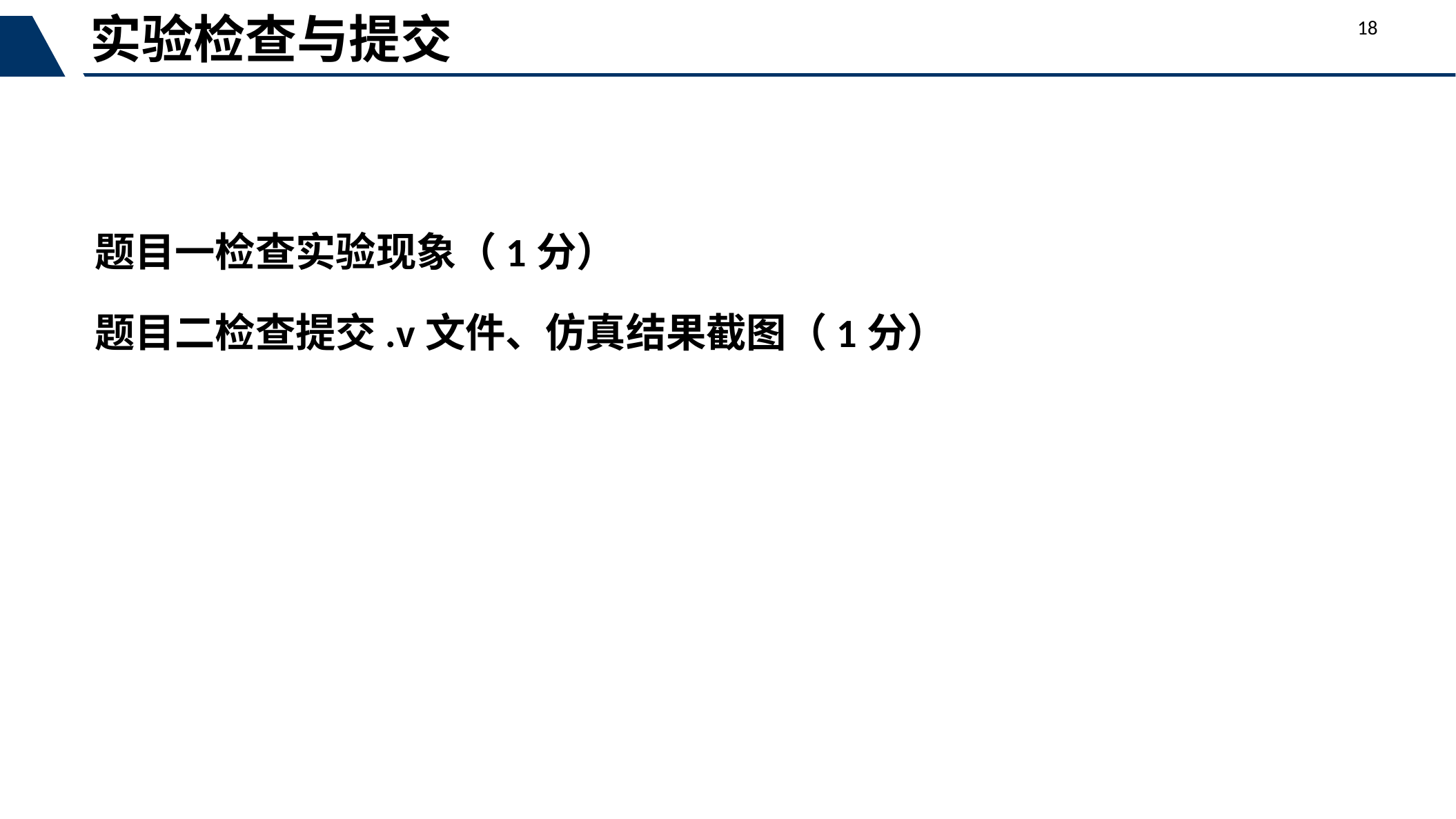

实验检查与提交
18

题目一检查实验现象（1分）
题目二检查提交.v文件、仿真结果截图（1分）